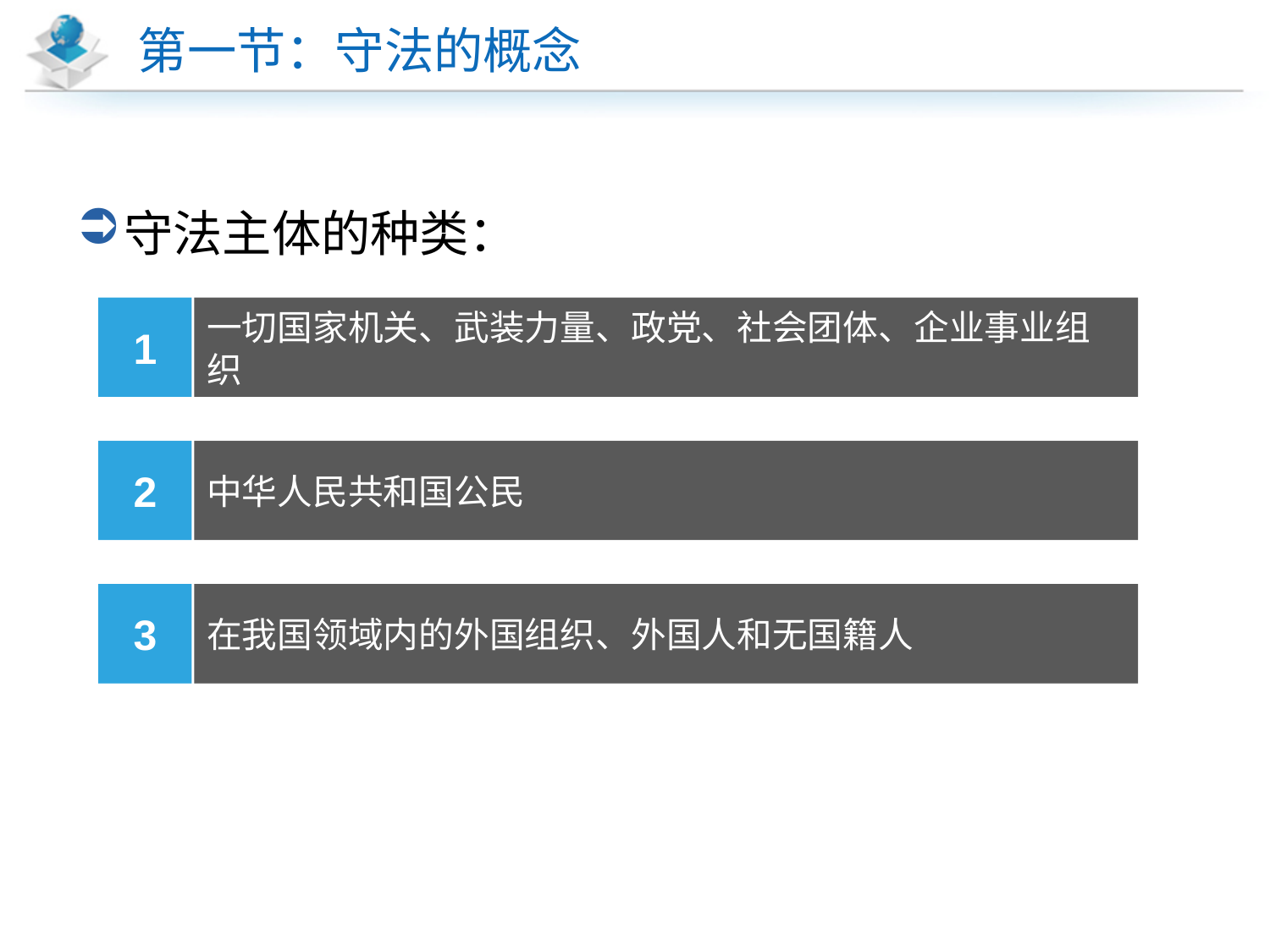

# 第一节：守法的概念
守法主体的种类：
1
一切国家机关、武装力量、政党、社会团体、企业事业组织
2
中华人民共和国公民
3
在我国领域内的外国组织、外国人和无国籍人